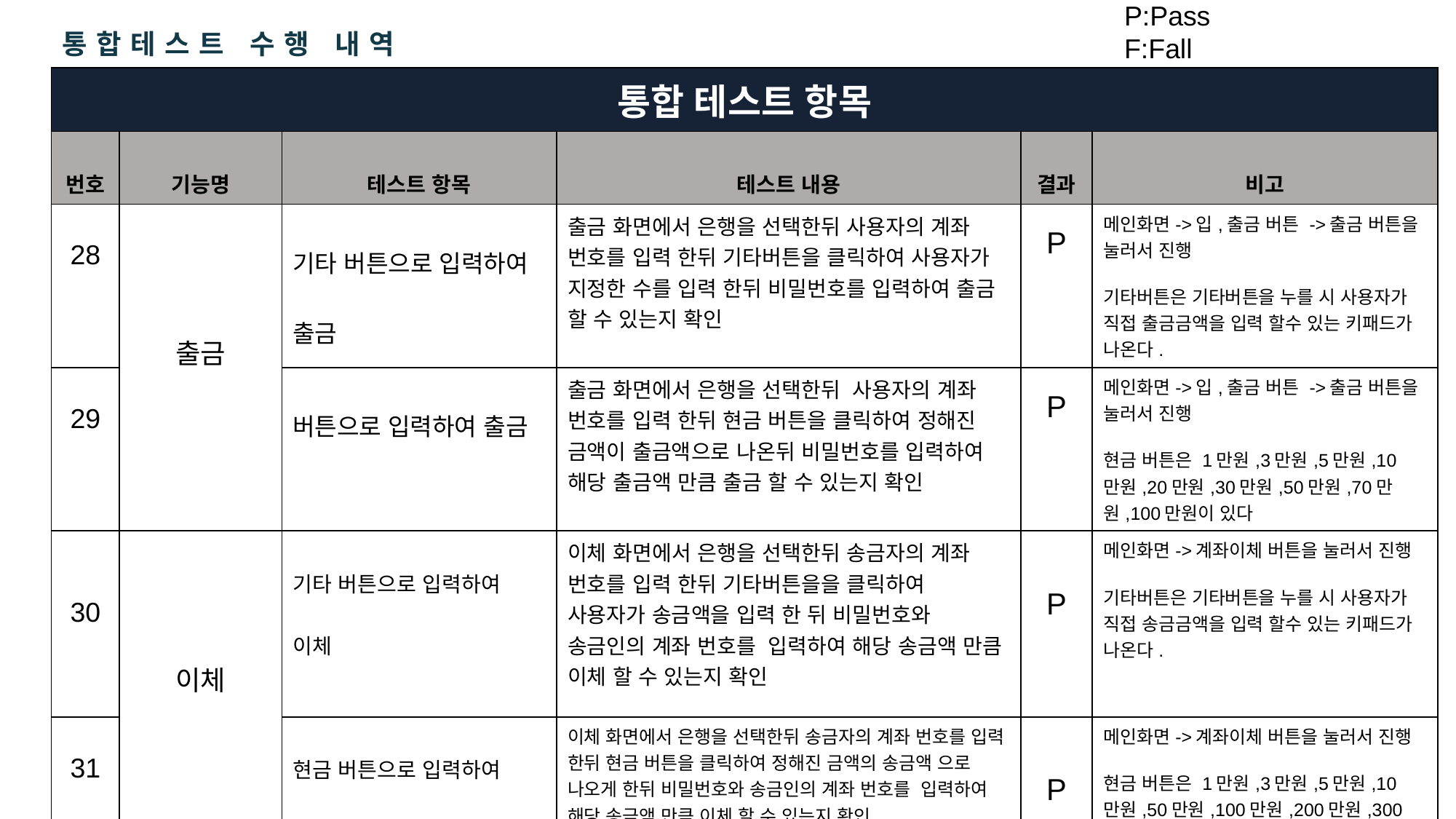

P:Pass
F:Fall
통합테스트 수행 내역
| 통합 테스트 항목 |  |  |  |  |  |
| --- | --- | --- | --- | --- | --- |
| 번호 | 기능명 | 테스트 항목 | 테스트 내용 | 결과 | 비고 |
| 28 | 출금 | 기타 버튼으로 입력하여 출금 | 출금 화면에서 은행을 선택한뒤 사용자의 계좌 번호를 입력 한뒤 기타버튼을 클릭하여 사용자가 지정한 수를 입력 한뒤 비밀번호를 입력하여 출금 할 수 있는지 확인 | P | 메인화면->입,출금 버튼 ->출금 버튼을 눌러서 진행 기타버튼은 기타버튼을 누를 시 사용자가 직접 출금금액을 입력 할수 있는 키패드가 나온다. |
| 29 |  | 버튼으로 입력하여 출금 | 출금 화면에서 은행을 선택한뒤 사용자의 계좌 번호를 입력 한뒤 현금 버튼을 클릭하여 정해진 금액이 출금액으로 나온뒤 비밀번호를 입력하여 해당 출금액 만큼 출금 할 수 있는지 확인 | P | 메인화면->입,출금 버튼 ->출금 버튼을 눌러서 진행 현금 버튼은 1만원,3만원,5만원,10만원,20만원,30만원,50만원,70만원,100만원이 있다 |
| 30 | 이체 | 기타 버튼으로 입력하여 이체 | 이체 화면에서 은행을 선택한뒤 송금자의 계좌 번호를 입력 한뒤 기타버튼을을 클릭하여 사용자가 송금액을 입력 한 뒤 비밀번호와 송금인의 계좌 번호를 입력하여 해당 송금액 만큼 이체 할 수 있는지 확인 | P | 메인화면->계좌이체 버튼을 눌러서 진행 기타버튼은 기타버튼을 누를 시 사용자가 직접 송금금액을 입력 할수 있는 키패드가 나온다. |
| 31 |  | 현금 버튼으로 입력하여 이체 | 이체 화면에서 은행을 선택한뒤 송금자의 계좌 번호를 입력 한뒤 현금 버튼을 클릭하여 정해진 금액의 송금액 으로 나오게 한뒤 비밀번호와 송금인의 계좌 번호를 입력하여 해당 송금액 만큼 이체 할 수 있는지 확인 | P | 메인화면->계좌이체 버튼을 눌러서 진행 현금 버튼은 1만원,3만원,5만원,10만원,50만원,100만원,200만원,300만원,600만원이 있다 |
9